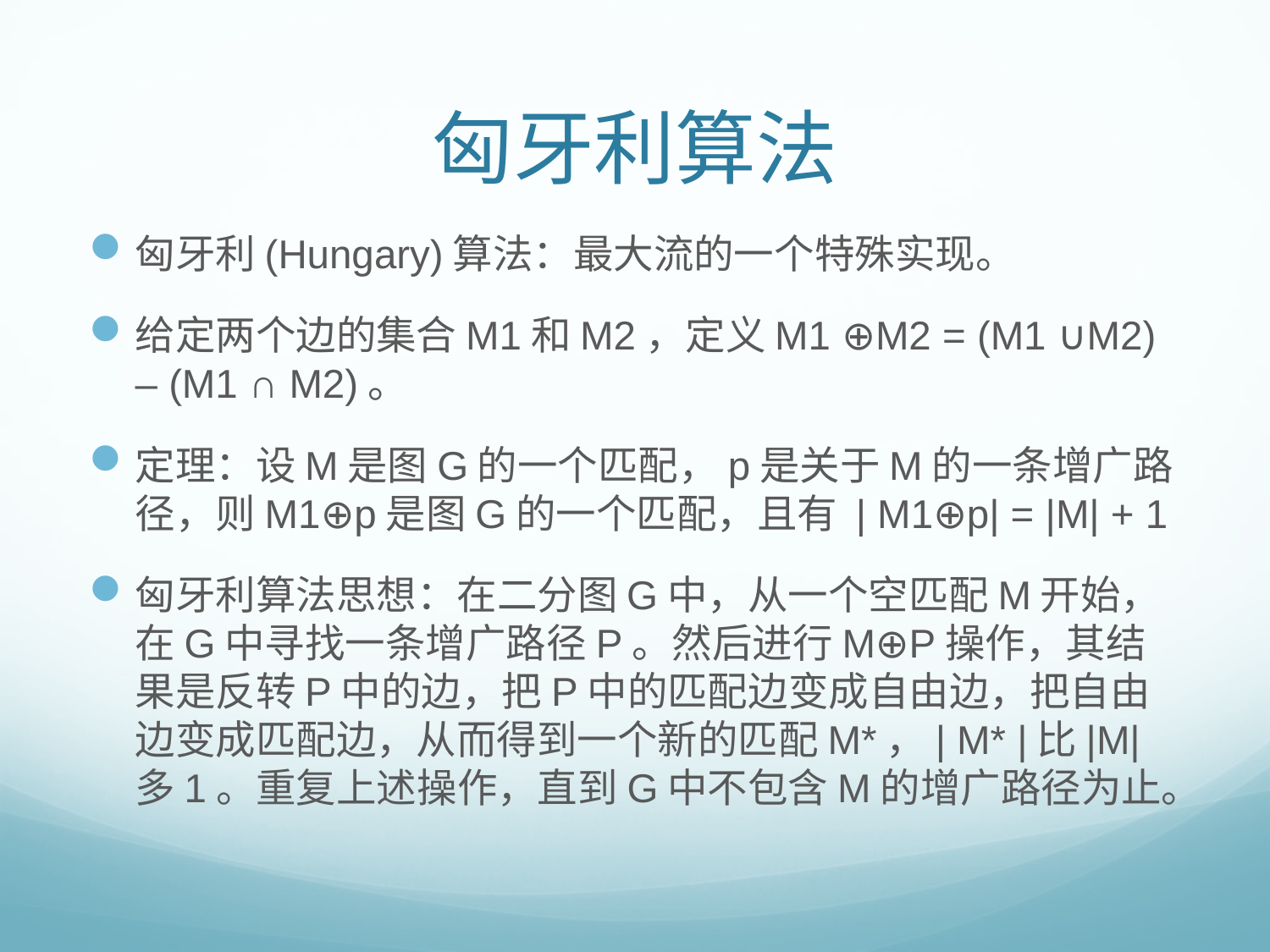

# 匈牙利算法
匈牙利(Hungary)算法：最大流的一个特殊实现。
给定两个边的集合M1和M2，定义M1 ⊕M2 = (M1 ∪M2) – (M1 ∩ M2)。
定理：设M是图G的一个匹配，p是关于M的一条增广路径，则M1⊕p是图G的一个匹配，且有 | M1⊕p| = |M| + 1
匈牙利算法思想：在二分图G中，从一个空匹配M开始，在G中寻找一条增广路径P。然后进行M⊕P操作，其结果是反转P中的边，把P中的匹配边变成自由边，把自由边变成匹配边，从而得到一个新的匹配M*，| M* |比|M|多1。重复上述操作，直到G中不包含M的增广路径为止。